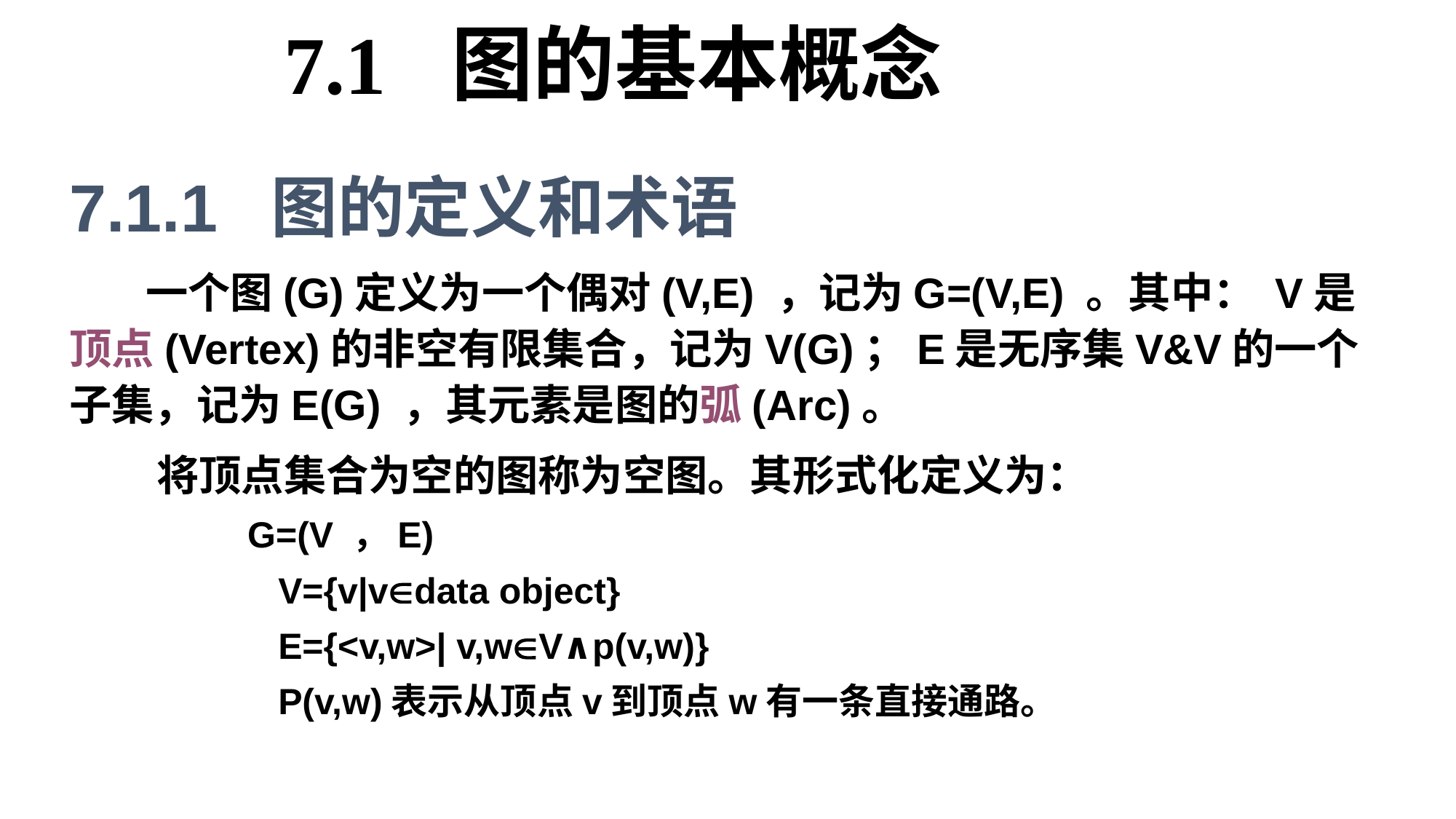

# 7.1  图的基本概念
7.1.1  图的定义和术语
       一个图(G)定义为一个偶对(V,E) ，记为G=(V,E) 。其中： V是顶点(Vertex)的非空有限集合，记为V(G)；E是无序集V&V的一个子集，记为E(G) ，其元素是图的弧(Arc)。
        将顶点集合为空的图称为空图。其形式化定义为：
         G=(V ，E)
            V={v|v∈data object}
            E={<v,w>| v,w∈V∧p(v,w)}
            P(v,w)表示从顶点v到顶点w有一条直接通路。